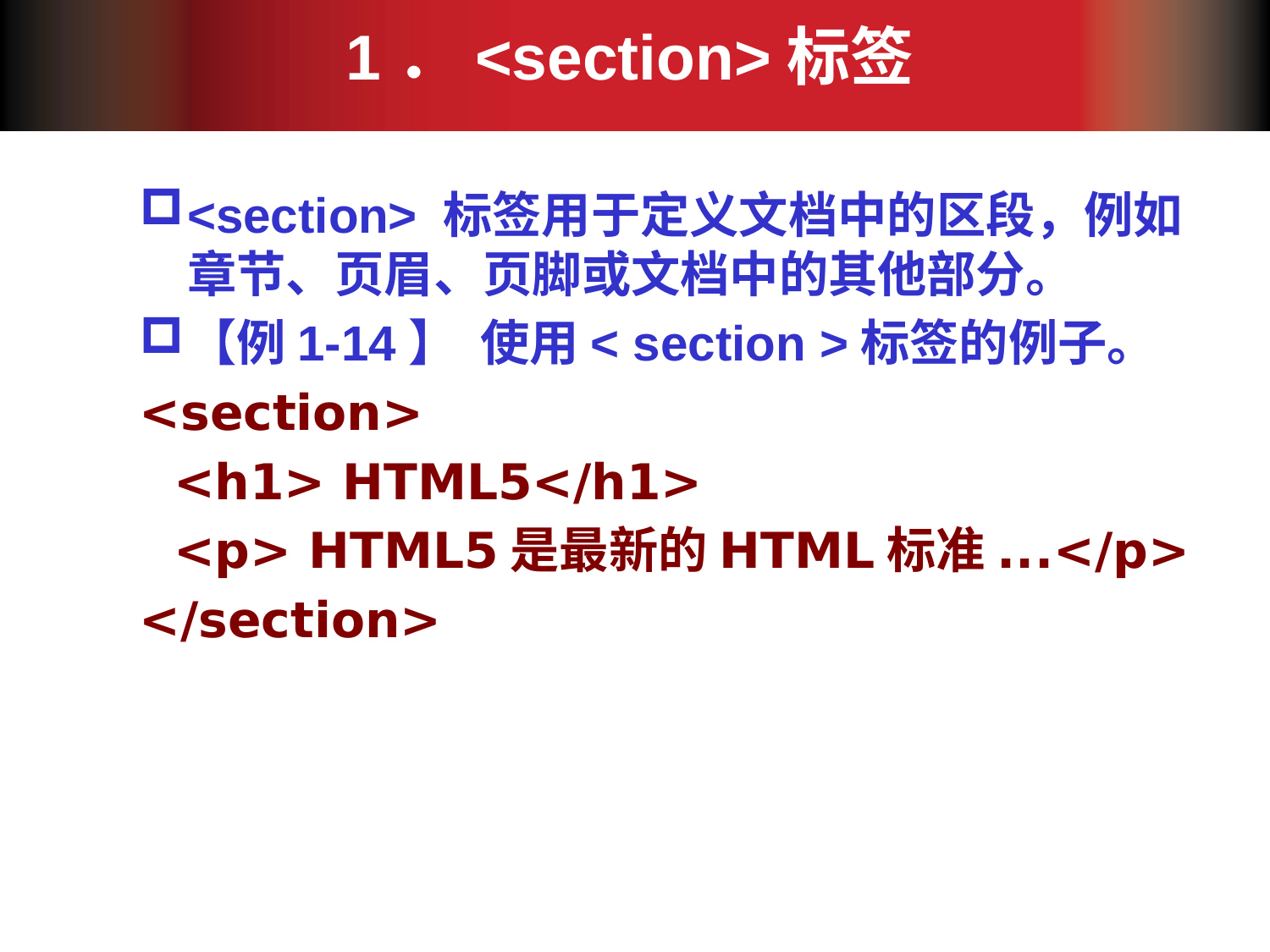

# 1．<section>标签
<section> 标签用于定义文档中的区段，例如章节、页眉、页脚或文档中的其他部分。
【例1-14】  使用< section >标签的例子。
<section>
  <h1> HTML5</h1>
  <p> HTML5是最新的HTML标准...</p>
</section>